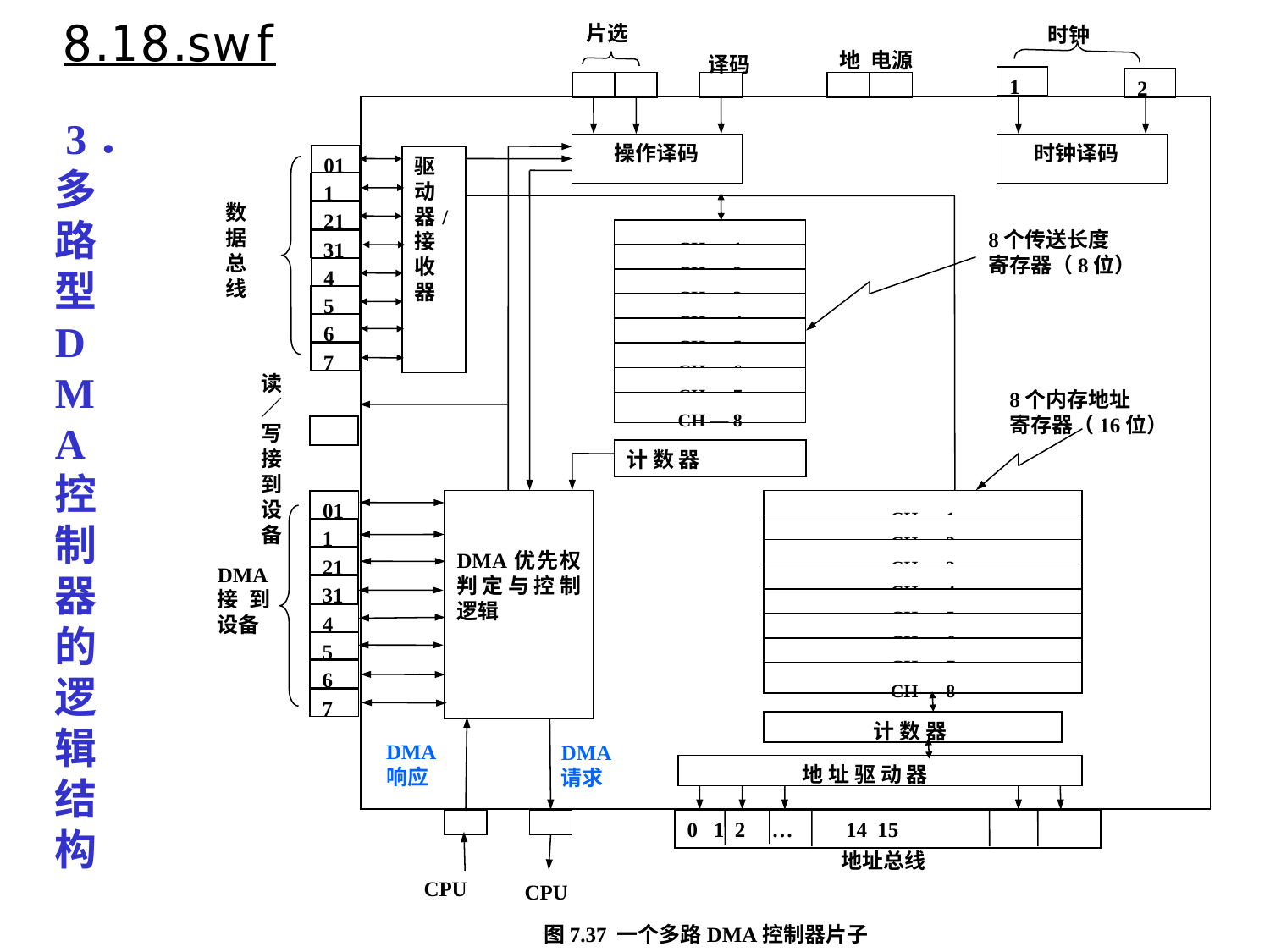

8.18.swf

片选
时钟

    地  电源
   译码
1
2

     操作译码
    时钟译码
01
1
21
31
驱动器/接收器

数据总线

CH — 1
CH — 2
CH — 3
CH — 4
CH — 5
CH — 6
CH — 7
CH — 8
8个传送长度
寄存器（8位）

4
5
6
7

读∕写接到设备
8个内存地址
寄存器（16位）

计 数 器

DMA优先权判定与控制逻辑
CH — 1
01
1
21
31

CH — 2

DMA接到设备

CH — 3

CH — 4
CH — 5

4
5
6
7
CH — 6

CH — 7

CH — 8

                   计 数 器

DMA
响应
DMA
请求

                      地 址 驱 动 器

0   1  2     …          14  15

地址总线
CPU
CPU
图7.37 一个多路DMA控制器片子
 3．
多
路
型
D
M
A
控
制
器
的
逻
辑
结
构